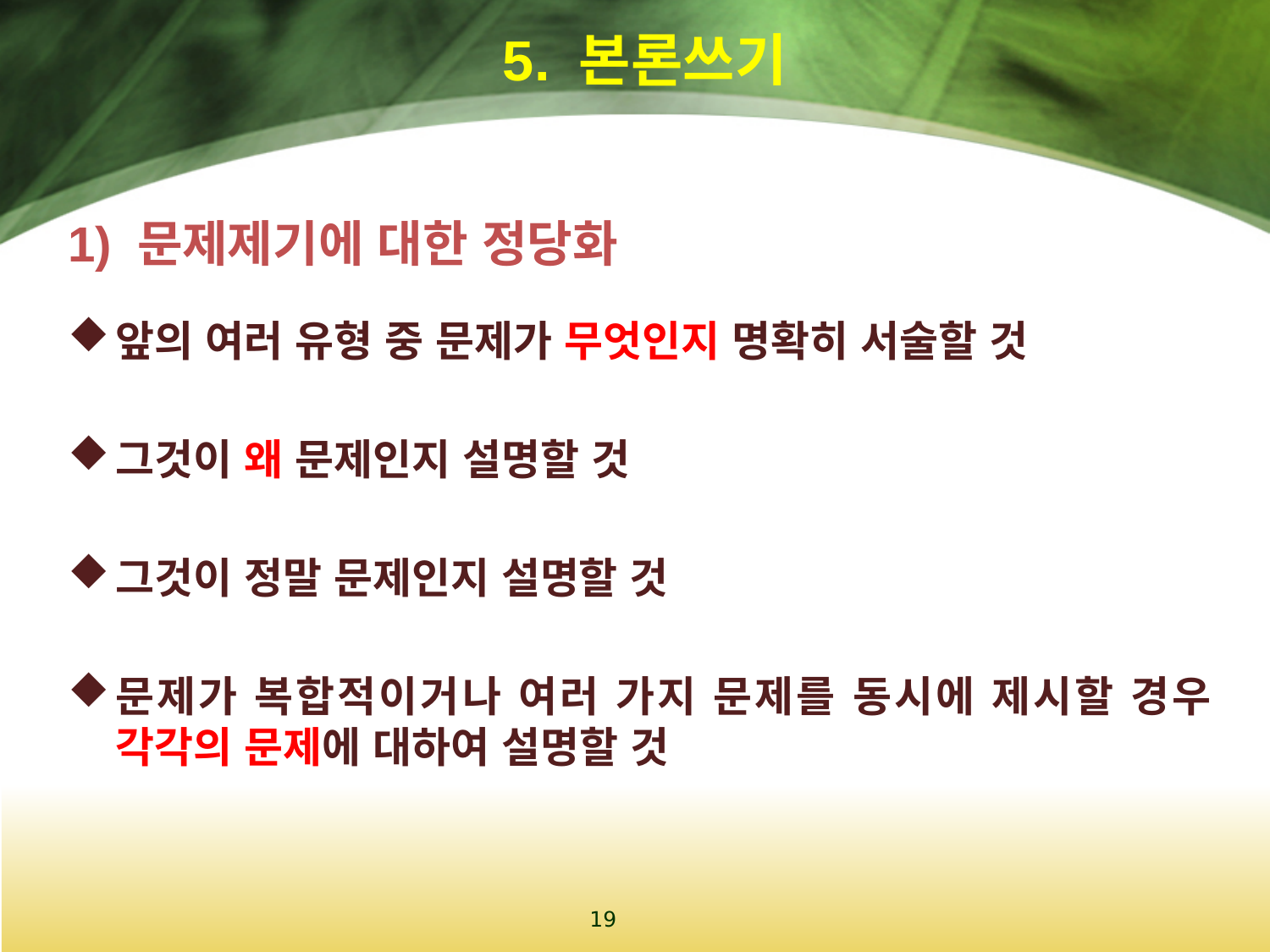

# 5. 본론쓰기
1) 문제제기에 대한 정당화

앞의 여러 유형 중 문제가 무엇인지 명확히 서술할 것

그것이 왜 문제인지 설명할 것

그것이 정말 문제인지 설명할 것

문제가 복합적이거나 여러 가지 문제를 동시에 제시할 경우 각각의 문제에 대하여 설명할 것

19